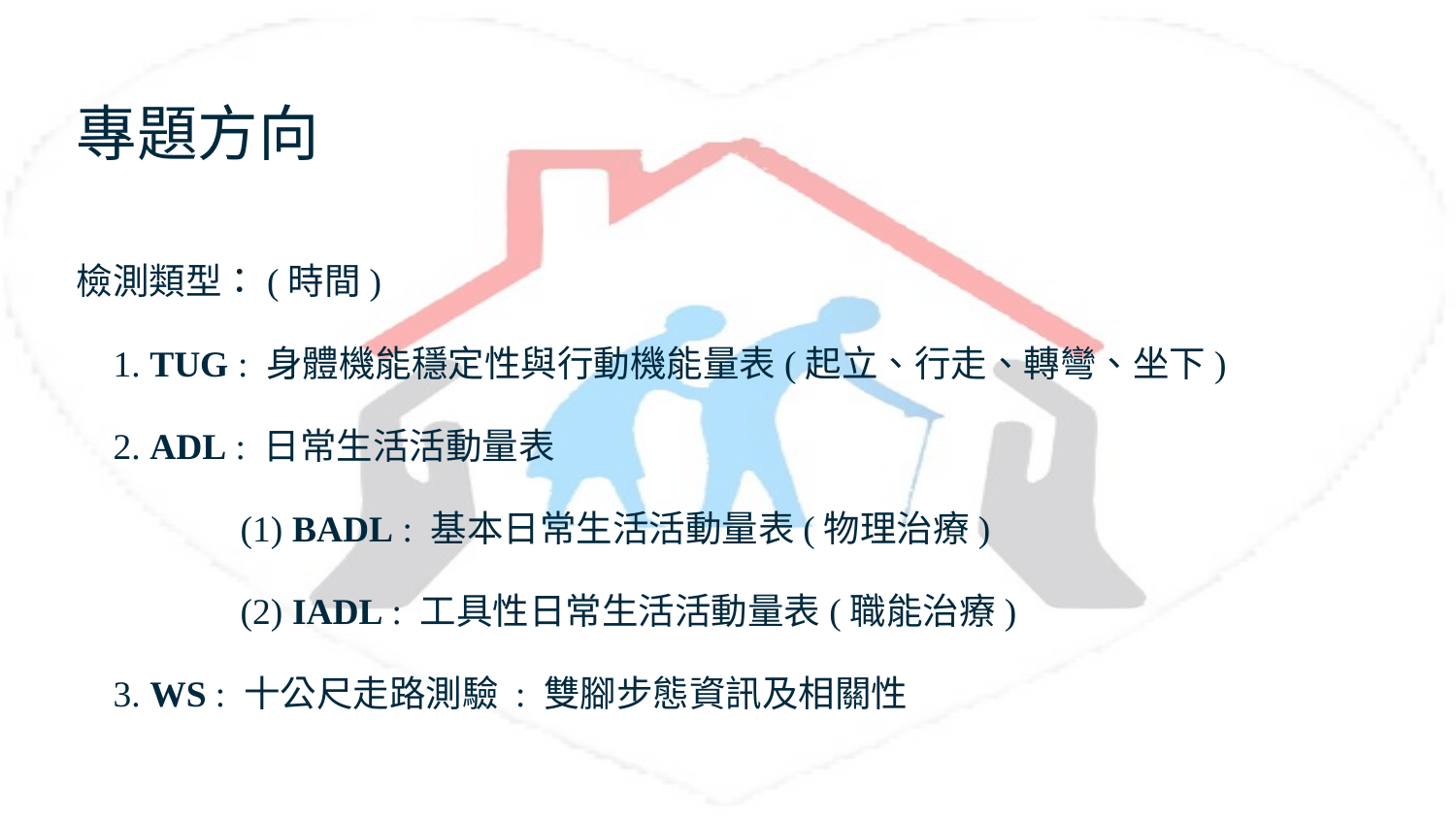

# 專題方向
檢測類型：(時間)
    1. TUG : 身體機能穩定性與行動機能量表(起立、行走、轉彎、坐下)
    2. ADL : 日常生活活動量表
	  (1) BADL : 基本日常生活活動量表(物理治療)
	  (2) IADL : 工具性日常生活活動量表(職能治療)
    3. WS : 十公尺走路測驗 : 雙腳步態資訊及相關性